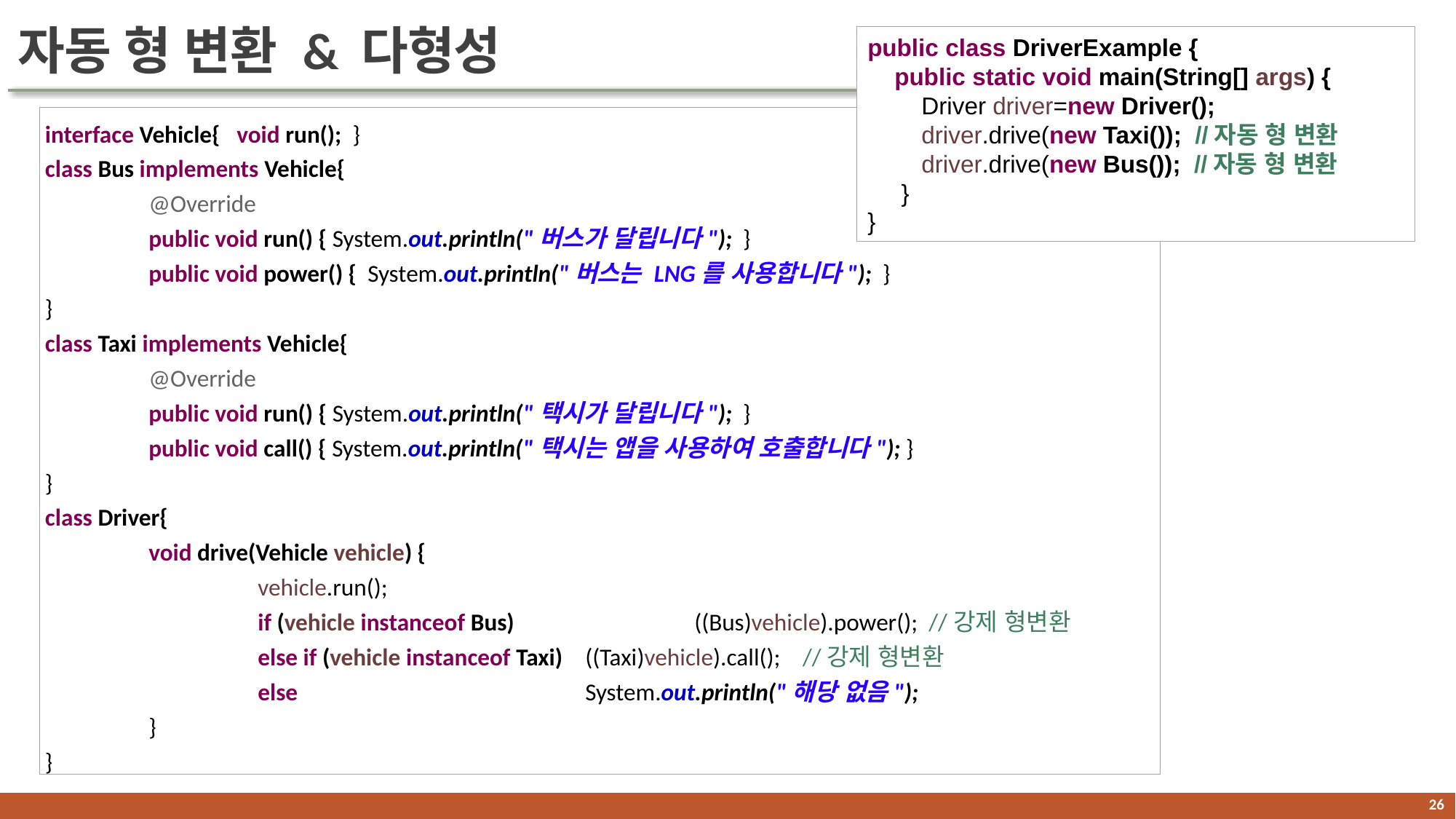

# 자동 형 변환 & 다형성
public class DriverExample {
    public static void main(String[] args) {
        Driver driver=new Driver();
        driver.drive(new Taxi());  //자동 형 변환
        driver.drive(new Bus());  //자동 형 변환
     }
}
 interface Vehicle{   void run();  }
 class Bus implements Vehicle{
	@Override
	public void run() { System.out.println("버스가 달립니다");  }
	public void power() {  System.out.println("버스는 LNG를 사용합니다");  }
 }
 class Taxi implements Vehicle{
	@Override
	public void run() { System.out.println("택시가 달립니다");  }
	public void call() { System.out.println("택시는 앱을 사용하여 호출합니다"); }
 }
 class Driver{
	void drive(Vehicle vehicle) {
		vehicle.run();
		if (vehicle instanceof Bus) 		((Bus)vehicle).power();  //강제 형변환
		else if (vehicle instanceof Taxi) 	((Taxi)vehicle).call();    //강제 형변환
		else 			System.out.println("해당 없음");
	}
 }

26